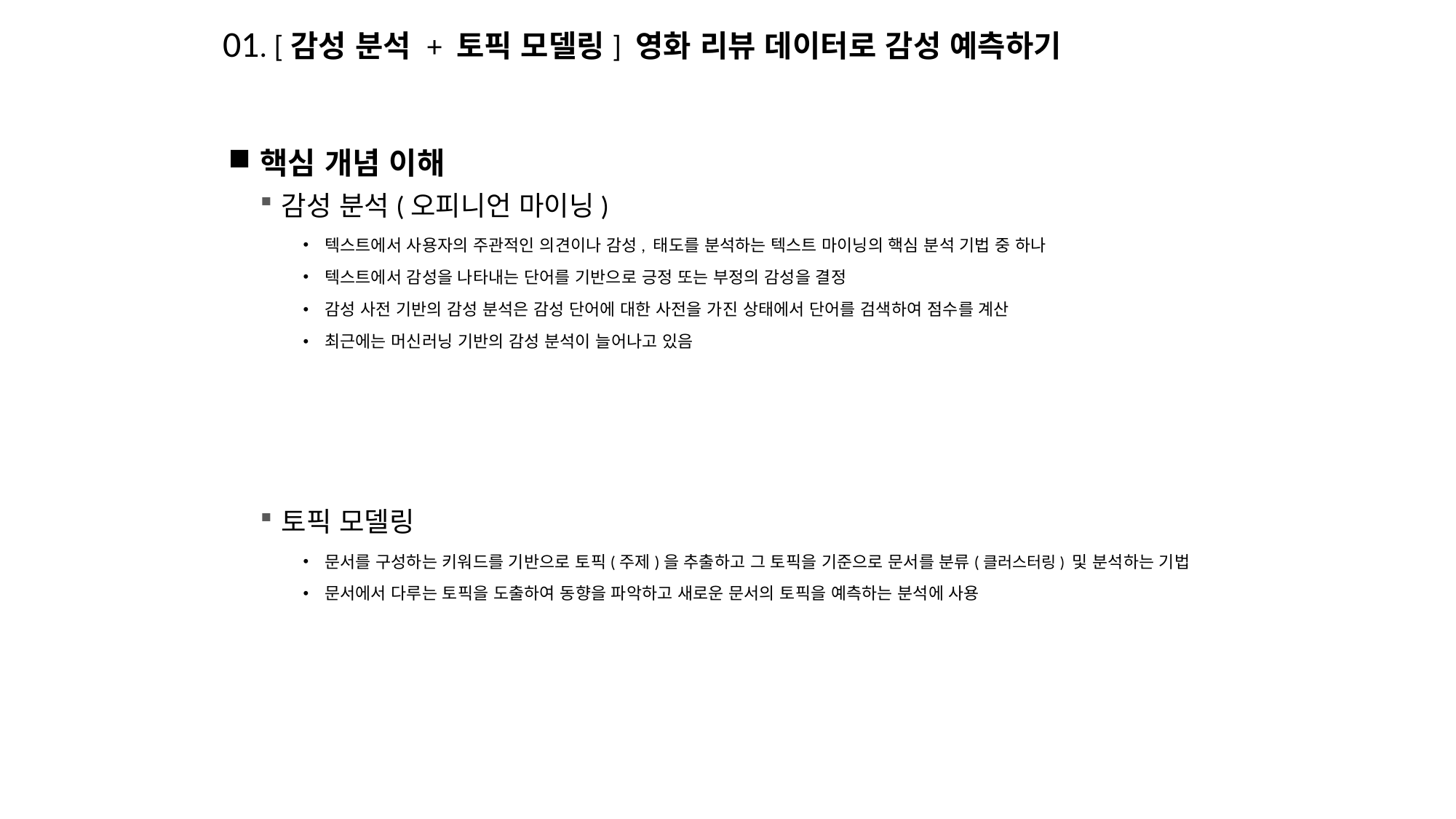

# 01. [감성 분석 + 토픽 모델링] 영화 리뷰 데이터로 감성 예측하기
핵심 개념 이해
감성 분석(오피니언 마이닝)
텍스트에서 사용자의 주관적인 의견이나 감성, 태도를 분석하는 텍스트 마이닝의 핵심 분석 기법 중 하나
텍스트에서 감성을 나타내는 단어를 기반으로 긍정 또는 부정의 감성을 결정
감성 사전 기반의 감성 분석은 감성 단어에 대한 사전을 가진 상태에서 단어를 검색하여 점수를 계산
최근에는 머신러닝 기반의 감성 분석이 늘어나고 있음

토픽 모델링
문서를 구성하는 키워드를 기반으로 토픽(주제)을 추출하고 그 토픽을 기준으로 문서를 분류(클러스터링) 및 분석하는 기법
문서에서 다루는 토픽을 도출하여 동향을 파악하고 새로운 문서의 토픽을 예측하는 분석에 사용